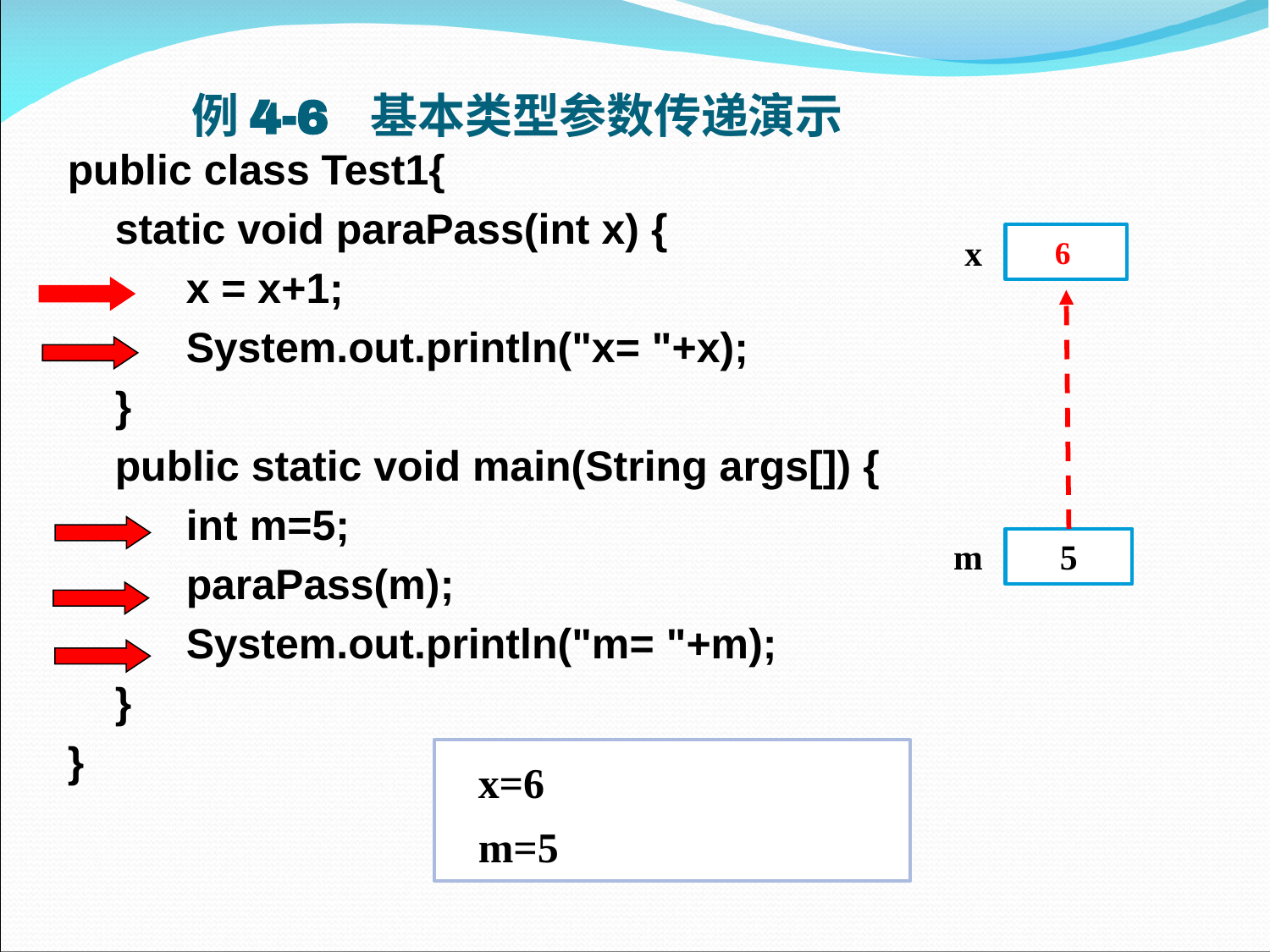

# 例4-6  基本类型参数传递演示
public class Test1{
    static void paraPass(int x) {
          x = x+1;
          System.out.println("x= "+x);
    }
    public static void main(String args[]) {
          int m=5;
          paraPass(m);
          System.out.println("m= "+m);
    }
}
x
5
6

m
5

x=6
m=5